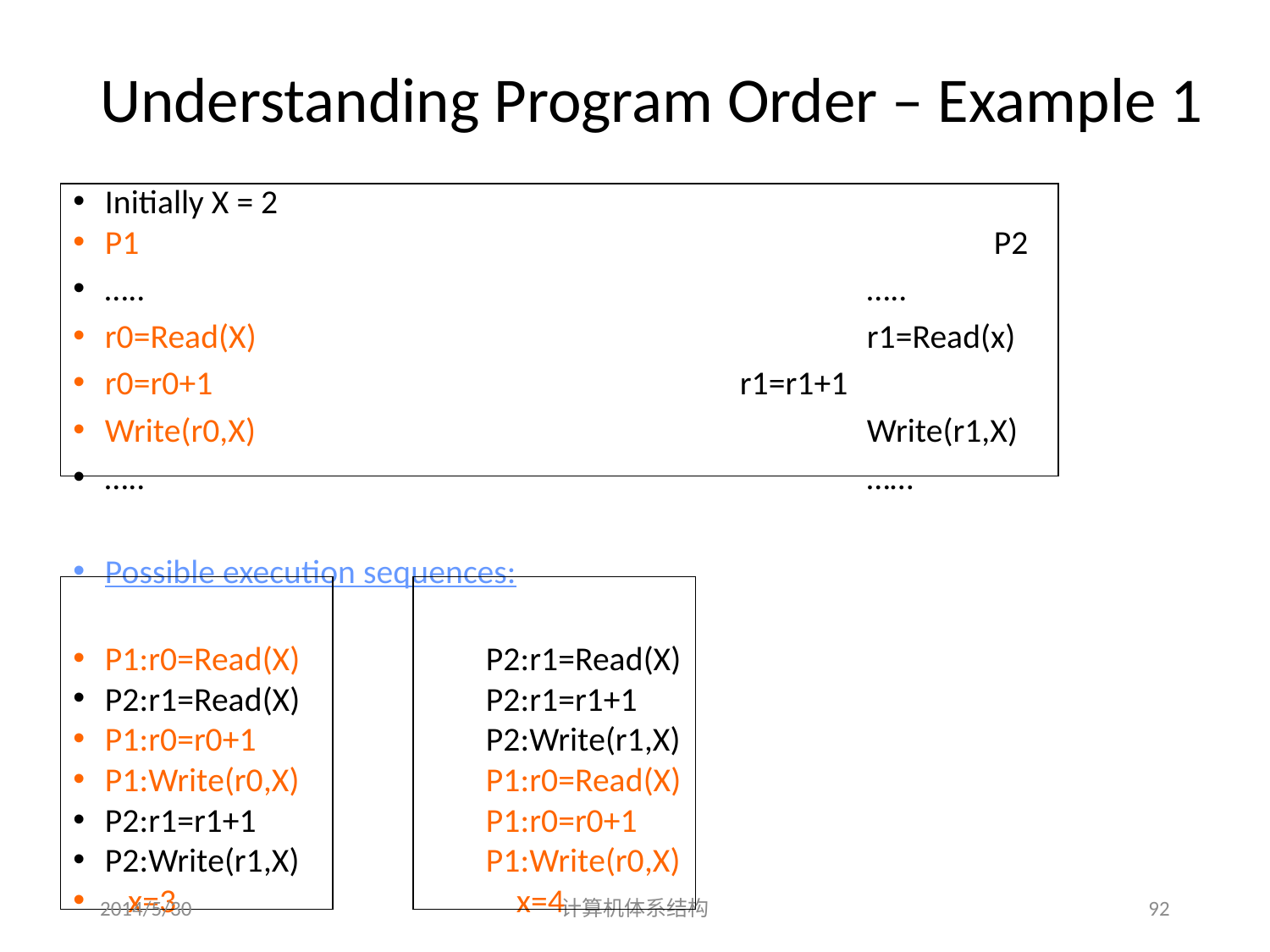

# Understanding Program Order – Example 1
Initially X = 2
P1							P2
…..						…..
r0=Read(X)					r1=Read(x)
r0=r0+1					r1=r1+1
Write(r0,X)					Write(r1,X)
…..						……

Possible execution sequences:

P1:r0=Read(X)		P2:r1=Read(X)
P2:r1=Read(X)		P2:r1=r1+1
P1:r0=r0+1		P2:Write(r1,X)
P1:Write(r0,X)		P1:r0=Read(X)
P2:r1=r1+1		P1:r0=r0+1
P2:Write(r1,X)		P1:Write(r0,X)
   x=3			    x=4

2014/5/30
计算机体系结构
92